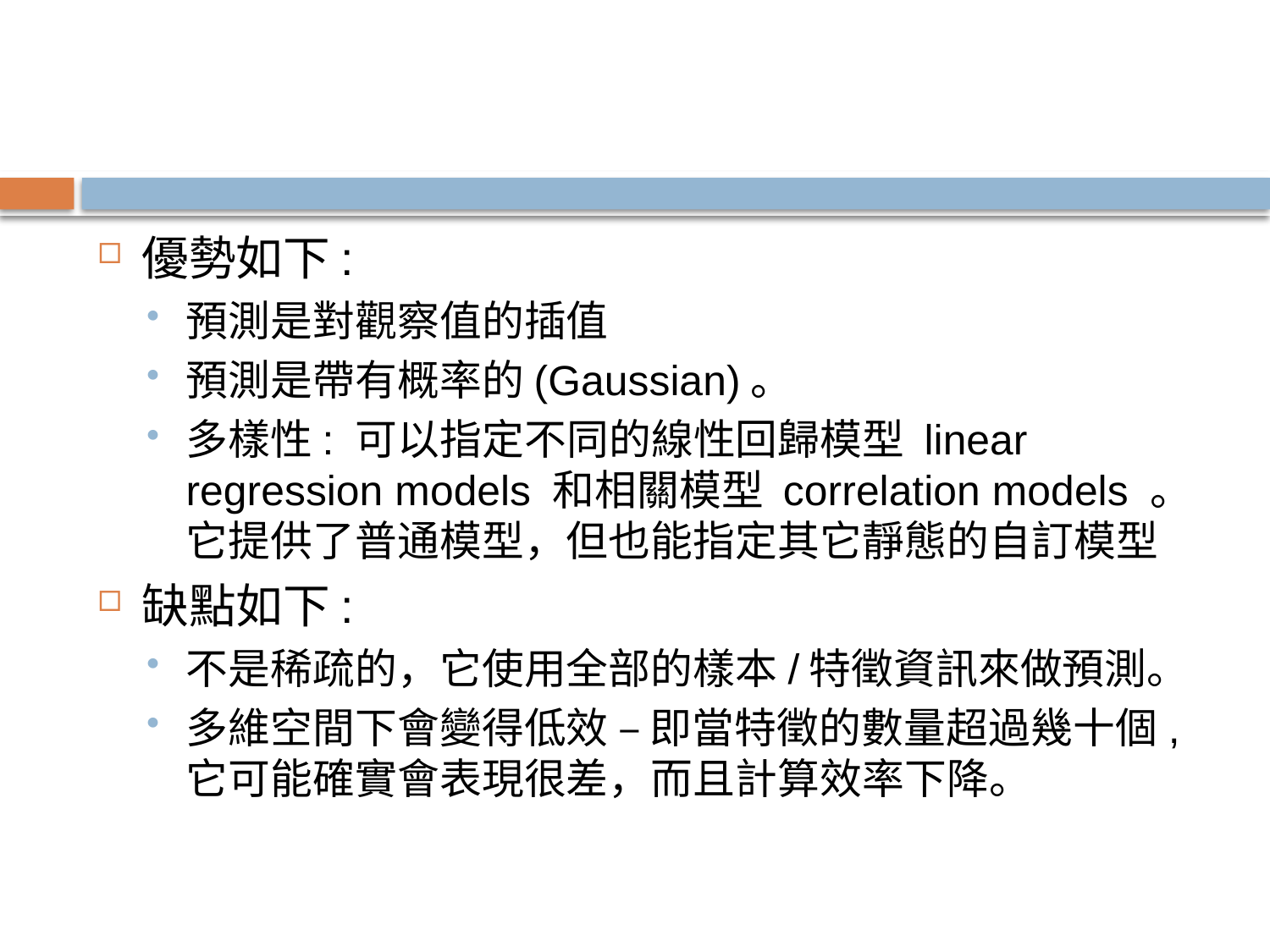

#
優勢如下:
預測是對觀察值的插值
預測是帶有概率的(Gaussian)。
多樣性: 可以指定不同的線性回歸模型 linear regression models 和相關模型 correlation models 。 它提供了普通模型，但也能指定其它靜態的自訂模型
缺點如下:
不是稀疏的，它使用全部的樣本/特徵資訊來做預測。
多維空間下會變得低效 – 即當特徵的數量超過幾十個,它可能確實會表現很差，而且計算效率下降。